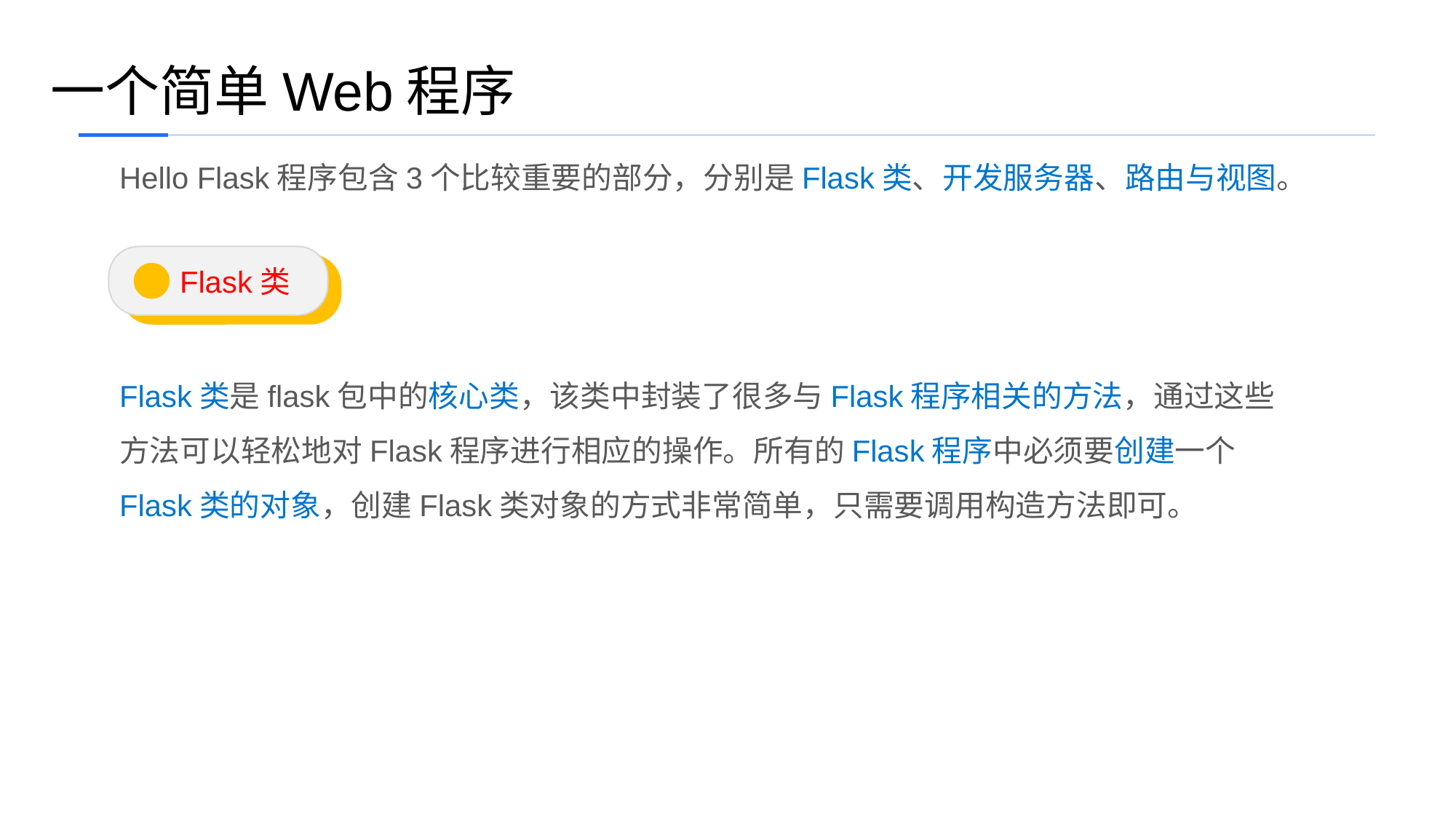

一个简单Web程序
Hello Flask程序包含3个比较重要的部分，分别是Flask类、开发服务器、路由与视图。
    Flask类

Flask类是flask包中的核心类，该类中封装了很多与Flask程序相关的方法，通过这些方法可以轻松地对Flask程序进行相应的操作。所有的Flask程序中必须要创建一个Flask类的对象，创建Flask类对象的方式非常简单，只需要调用构造方法即可。